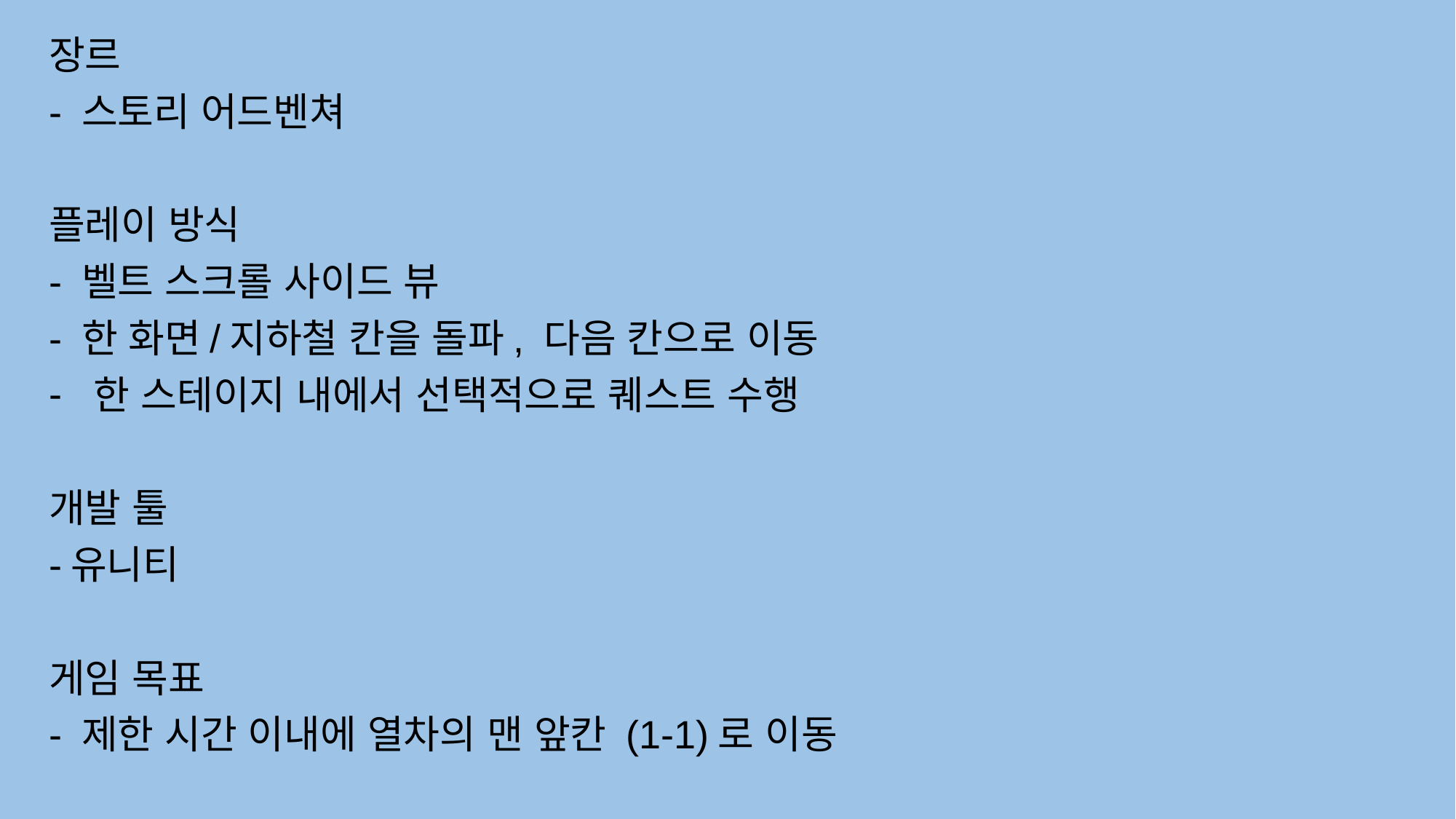

장르
- 스토리 어드벤쳐

플레이 방식
- 벨트 스크롤 사이드 뷰
- 한 화면/지하철 칸을 돌파, 다음 칸으로 이동
 한 스테이지 내에서 선택적으로 퀘스트 수행

개발 툴
-유니티

게임 목표
- 제한 시간 이내에 열차의 맨 앞칸 (1-1)로 이동